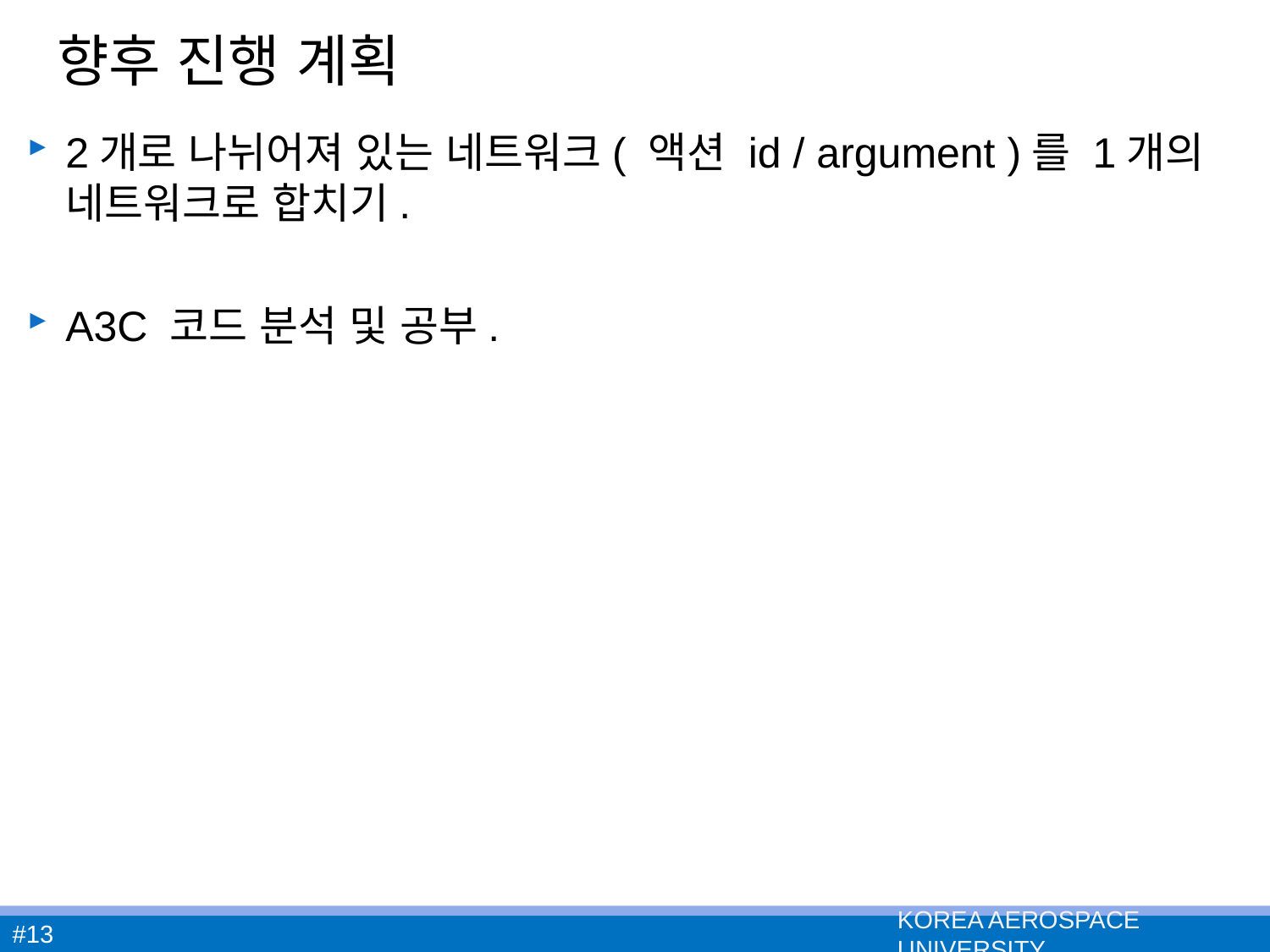

# 향후 진행 계획
2개로 나뉘어져 있는 네트워크( 액션 id / argument )를 1개의 네트워크로 합치기.

A3C 코드 분석 및 공부.
#13